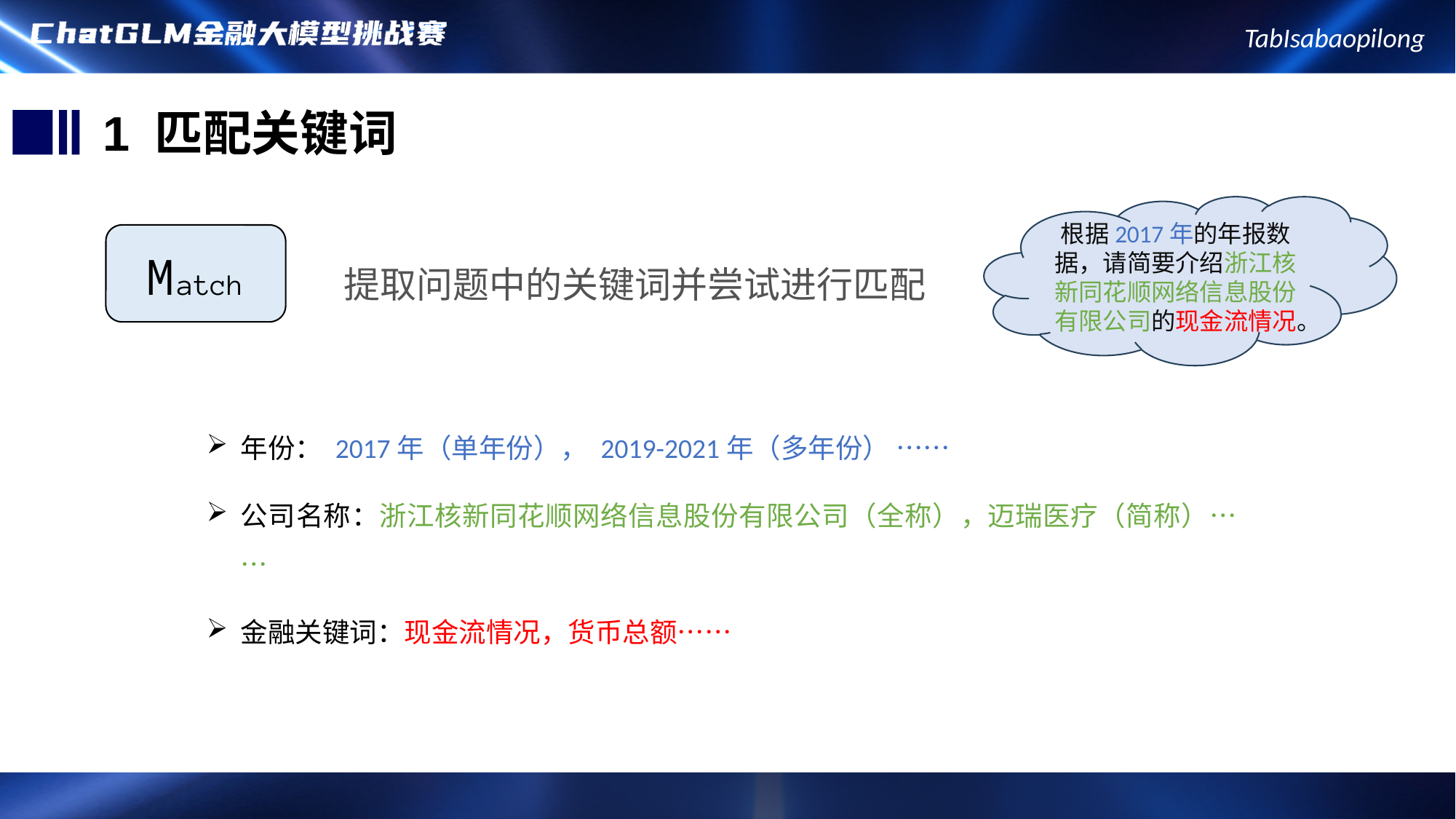

1 匹配关键词

根据2017年的年报数据，请简要介绍浙江核新同花顺网络信息股份有限公司的现金流情况。
Match
提取问题中的关键词并尝试进行匹配
年份： 2017年（单年份）， 2019-2021年（多年份） ……
公司名称：浙江核新同花顺网络信息股份有限公司（全称），迈瑞医疗（简称）……
金融关键词：现金流情况，货币总额……